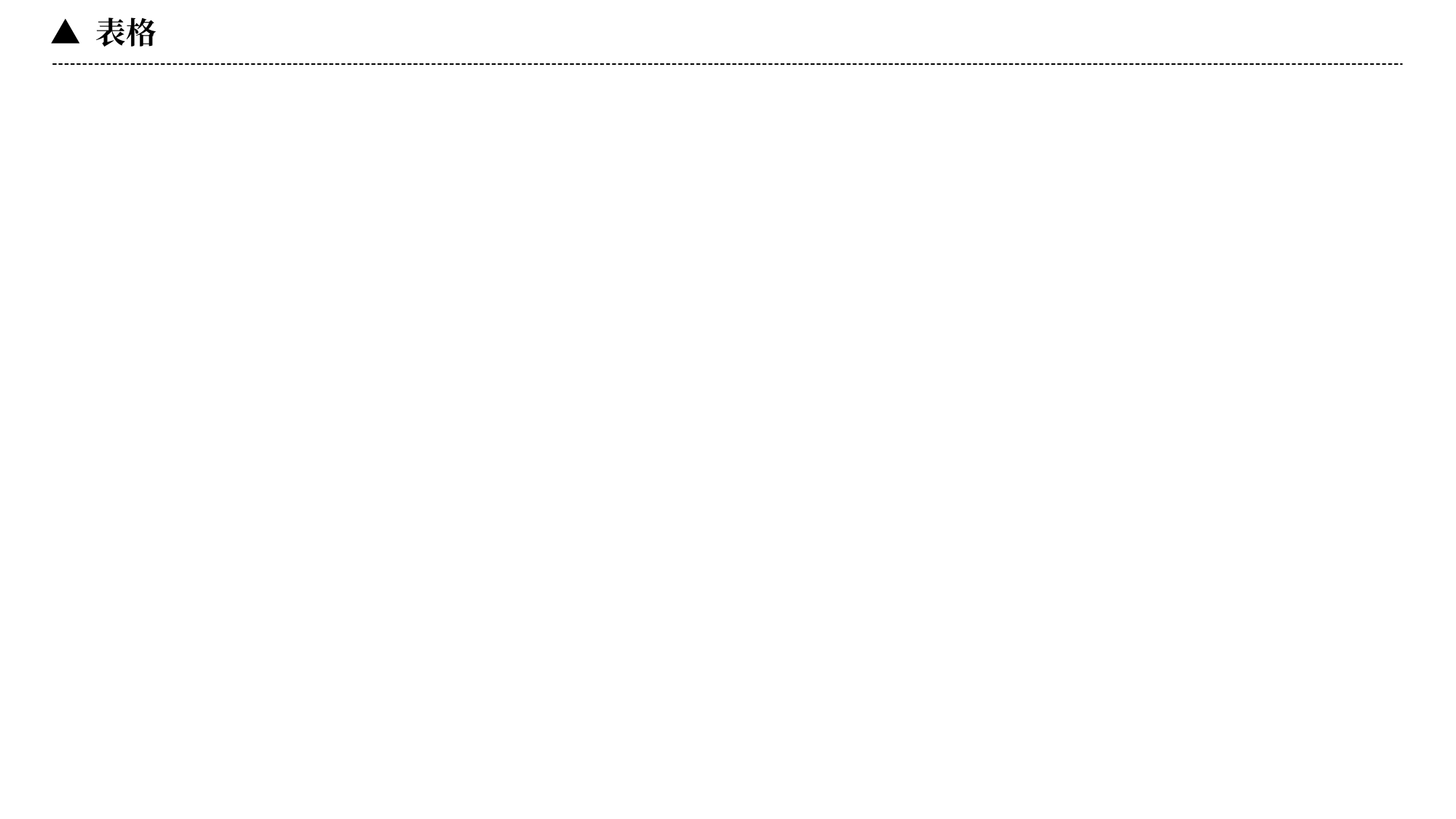

▲ 表格
Every page will display this footer
4
2023/6/12